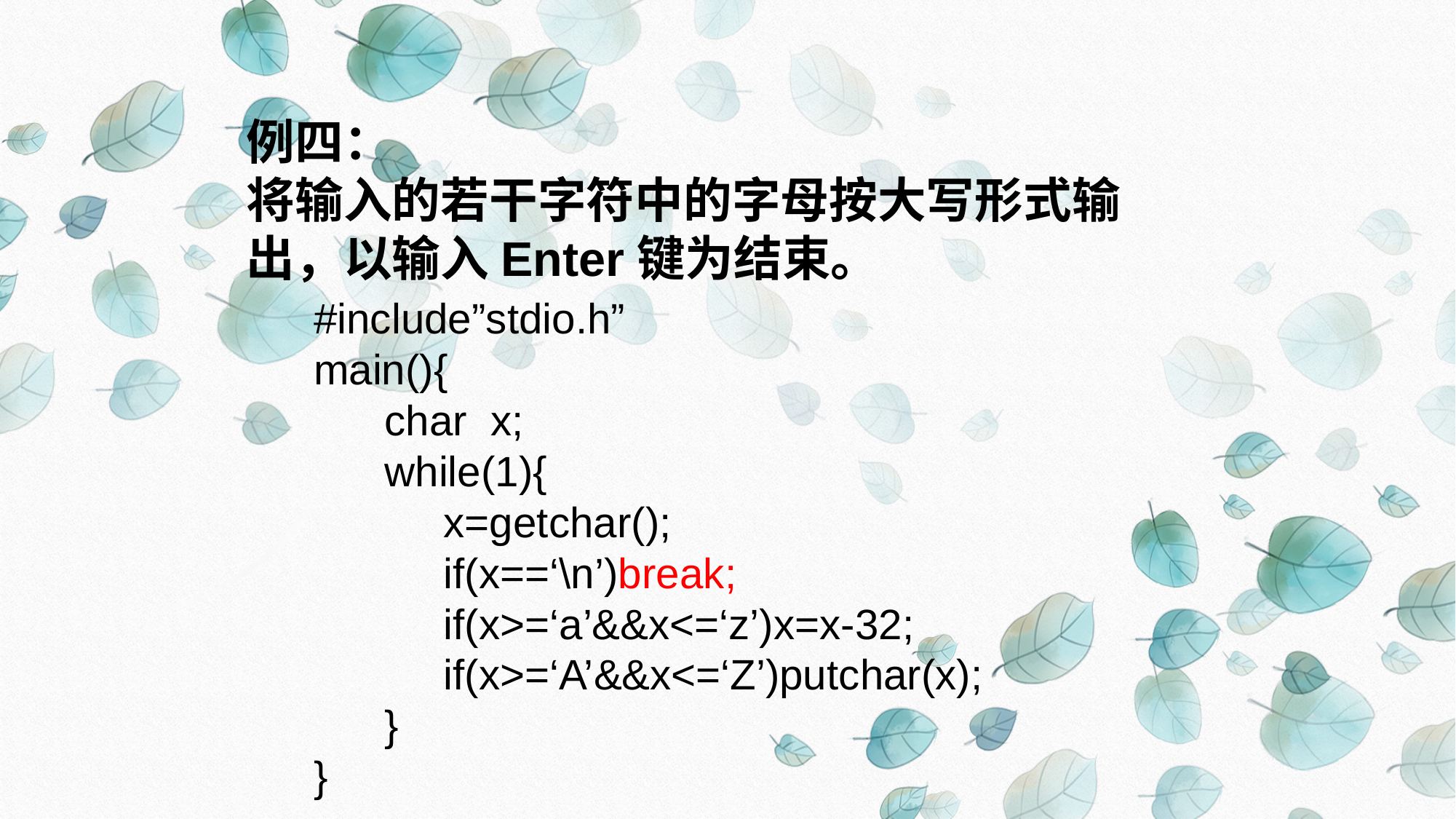

例四：
将输入的若干字符中的字母按大写形式输出，以输入Enter键为结束。

#include”stdio.h”
main(){
      char  x;
      while(1){
           x=getchar();
           if(x==‘\n’)break;
           if(x>=‘a’&&x<=‘z’)x=x-32;
           if(x>=‘A’&&x<=‘Z’)putchar(x);
      }
}